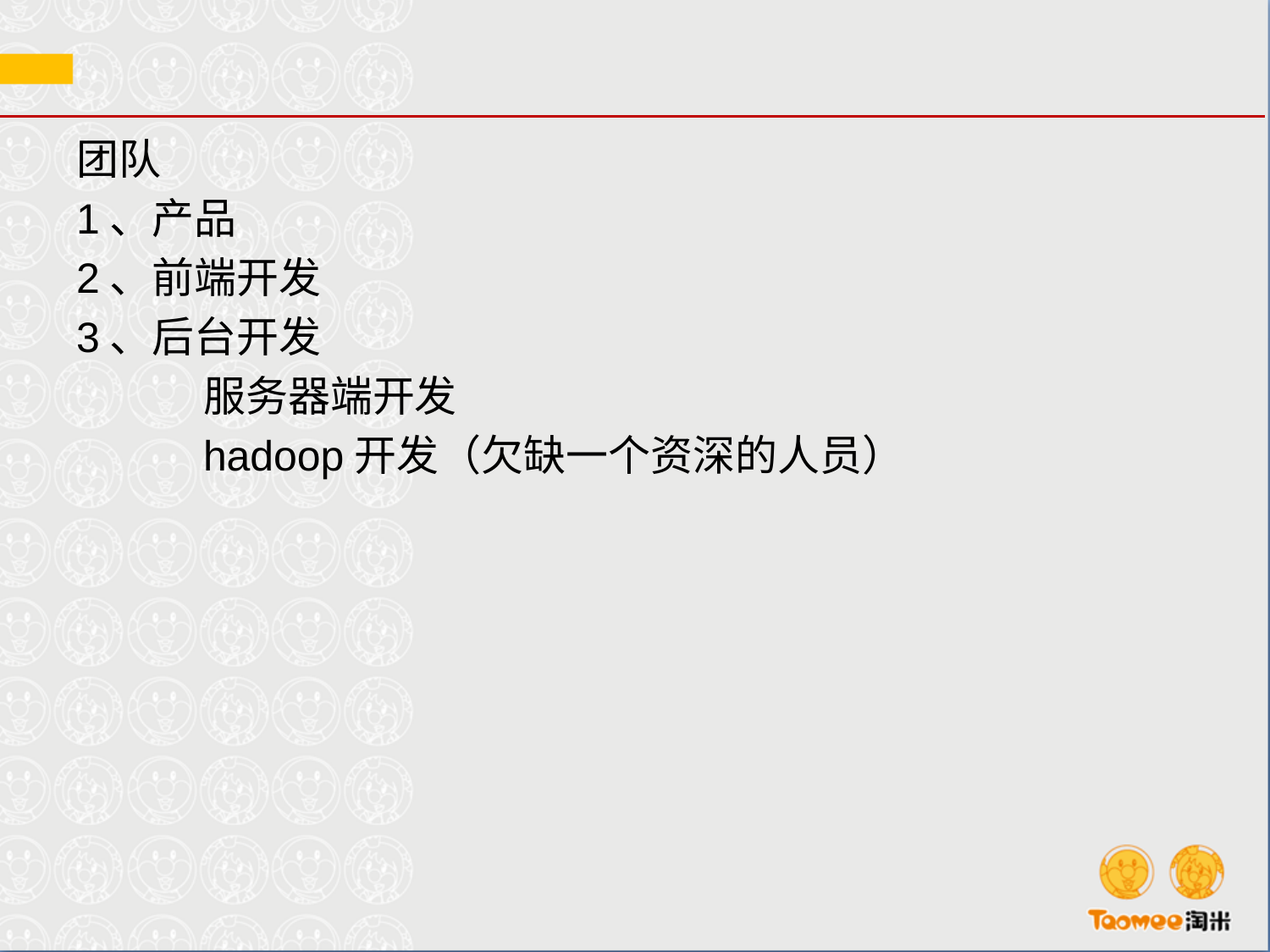

#
团队
1、产品
2、前端开发
3、后台开发
	服务器端开发
	hadoop开发（欠缺一个资深的人员）